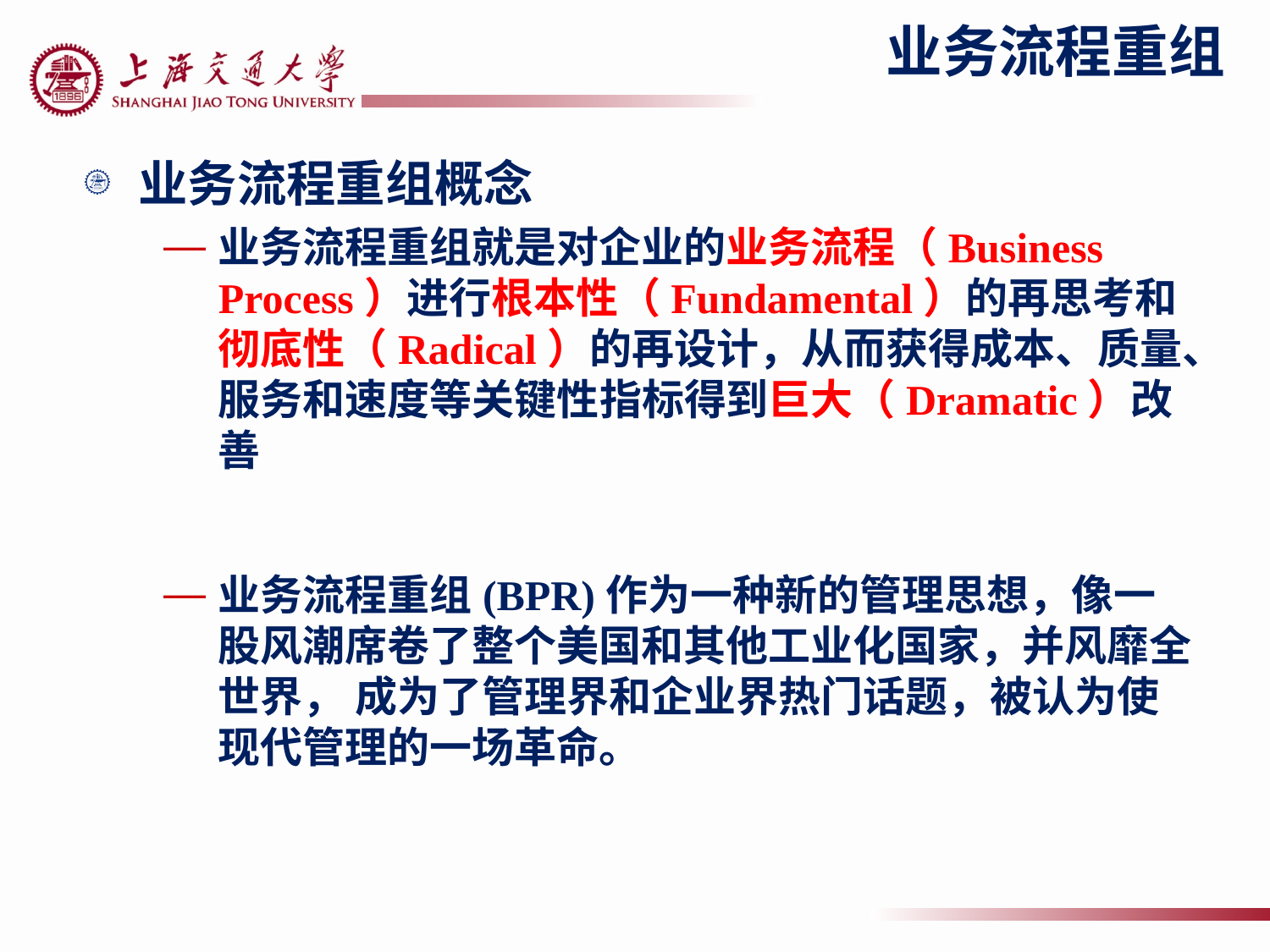

# 业务流程重组
业务流程重组概念
业务流程重组就是对企业的业务流程（Business Process）进行根本性（Fundamental）的再思考和彻底性（Radical）的再设计，从而获得成本、质量、服务和速度等关键性指标得到巨大（Dramatic）改善

业务流程重组(BPR)作为一种新的管理思想，像一股风潮席卷了整个美国和其他工业化国家，并风靡全世界， 成为了管理界和企业界热门话题，被认为使现代管理的一场革命。

99